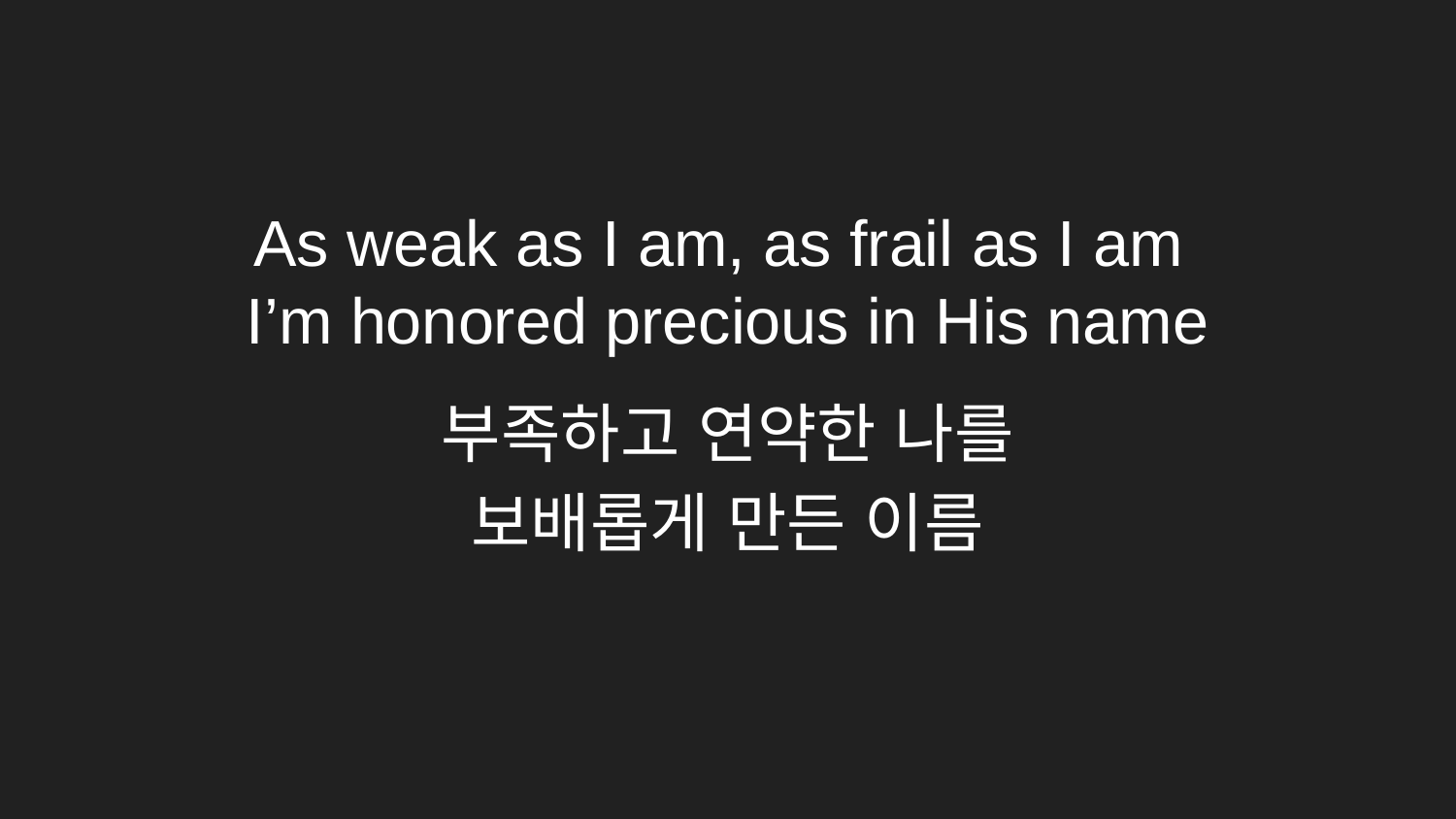

# As weak as I am, as frail as I am I’m honored precious in His name
부족하고 연약한 나를
보배롭게 만든 이름